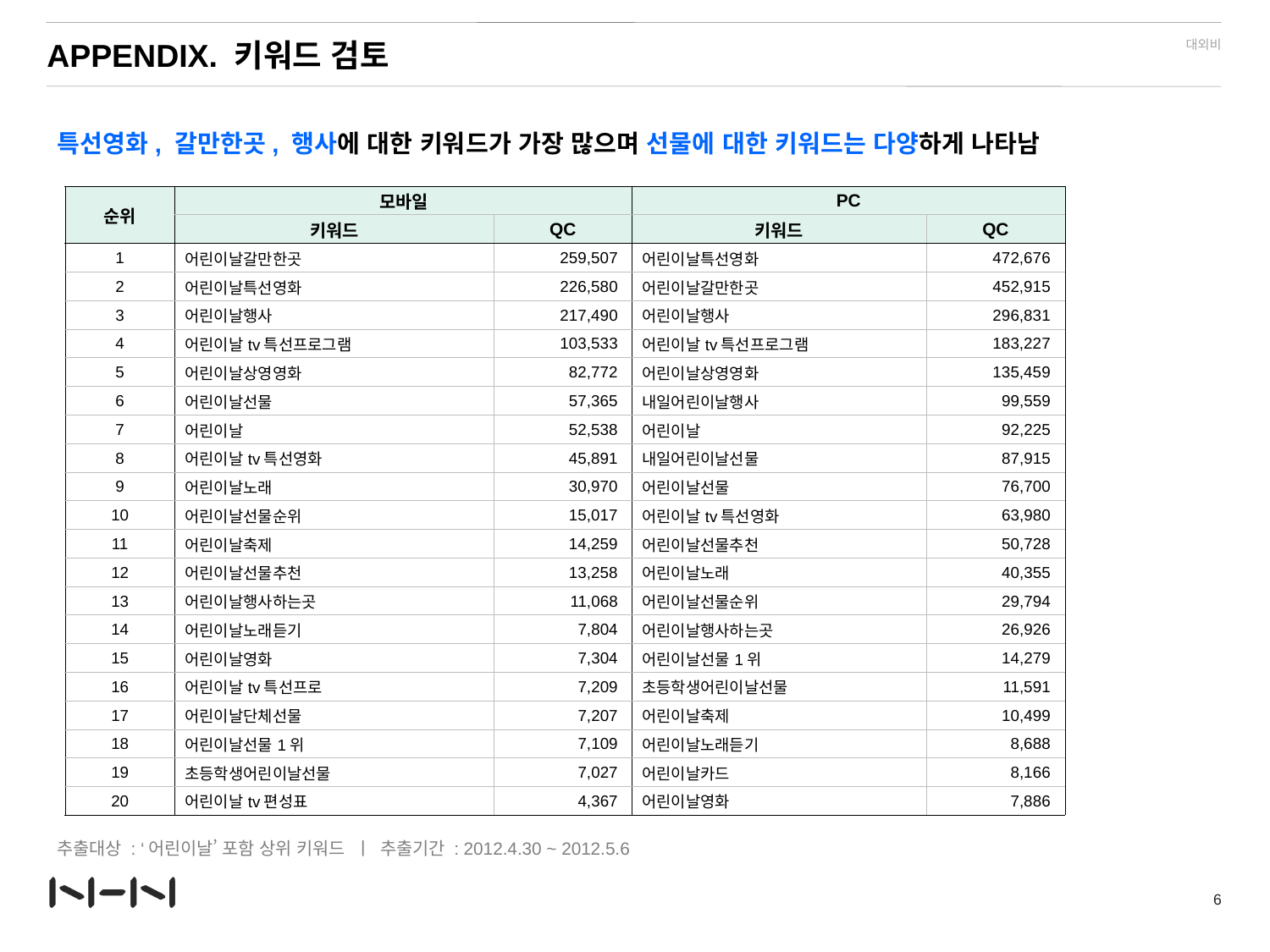

APPENDIX. 키워드 검토
특선영화, 갈만한곳, 행사에 대한 키워드가 가장 많으며 선물에 대한 키워드는 다양하게 나타남
| 순위 | 모바일 |  | PC |  |
| --- | --- | --- | --- | --- |
|  | 키워드 | QC | 키워드 | QC |
| 1 | 어린이날갈만한곳 | 259,507 | 어린이날특선영화 | 472,676 |
| 2 | 어린이날특선영화 | 226,580 | 어린이날갈만한곳 | 452,915 |
| 3 | 어린이날행사 | 217,490 | 어린이날행사 | 296,831 |
| 4 | 어린이날tv특선프로그램 | 103,533 | 어린이날tv특선프로그램 | 183,227 |
| 5 | 어린이날상영영화 | 82,772 | 어린이날상영영화 | 135,459 |
| 6 | 어린이날선물 | 57,365 | 내일어린이날행사 | 99,559 |
| 7 | 어린이날 | 52,538 | 어린이날 | 92,225 |
| 8 | 어린이날tv특선영화 | 45,891 | 내일어린이날선물 | 87,915 |
| 9 | 어린이날노래 | 30,970 | 어린이날선물 | 76,700 |
| 10 | 어린이날선물순위 | 15,017 | 어린이날tv특선영화 | 63,980 |
| 11 | 어린이날축제 | 14,259 | 어린이날선물추천 | 50,728 |
| 12 | 어린이날선물추천 | 13,258 | 어린이날노래 | 40,355 |
| 13 | 어린이날행사하는곳 | 11,068 | 어린이날선물순위 | 29,794 |
| 14 | 어린이날노래듣기 | 7,804 | 어린이날행사하는곳 | 26,926 |
| 15 | 어린이날영화 | 7,304 | 어린이날선물1위 | 14,279 |
| 16 | 어린이날tv특선프로 | 7,209 | 초등학생어린이날선물 | 11,591 |
| 17 | 어린이날단체선물 | 7,207 | 어린이날축제 | 10,499 |
| 18 | 어린이날선물1위 | 7,109 | 어린이날노래듣기 | 8,688 |
| 19 | 초등학생어린이날선물 | 7,027 | 어린이날카드 | 8,166 |
| 20 | 어린이날tv편성표 | 4,367 | 어린이날영화 | 7,886 |
추출대상 : ‘어린이날’ 포함 상위 키워드  ㅣ  추출기간 : 2012.4.30 ~ 2012.5.6